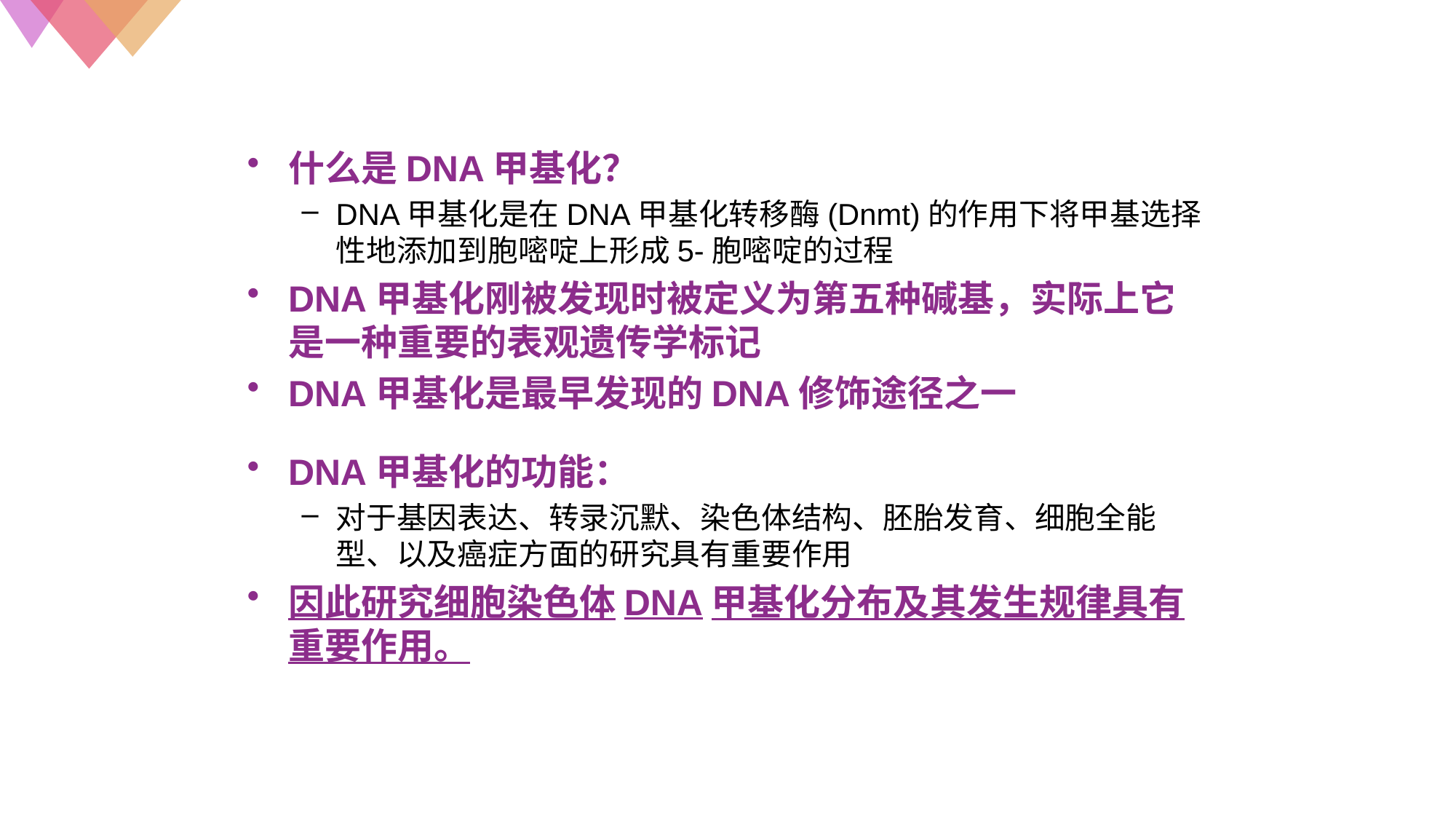

# 01 /课题研究背景

全基因组DNA甲基化差异分析
什么是DNA甲基化？
DNA甲基化是在DNA甲基化转移酶(Dnmt)的作用下将甲基选择性地添加到胞嘧啶上形成5-胞嘧啶的过程
DNA甲基化刚被发现时被定义为第五种碱基，实际上它是一种重要的表观遗传学标记
DNA甲基化是最早发现的DNA修饰途径之一

DNA甲基化的功能：
对于基因表达、转录沉默、染色体结构、胚胎发育、细胞全能型、以及癌症方面的研究具有重要作用
因此研究细胞染色体DNA甲基化分布及其发生规律具有重要作用。